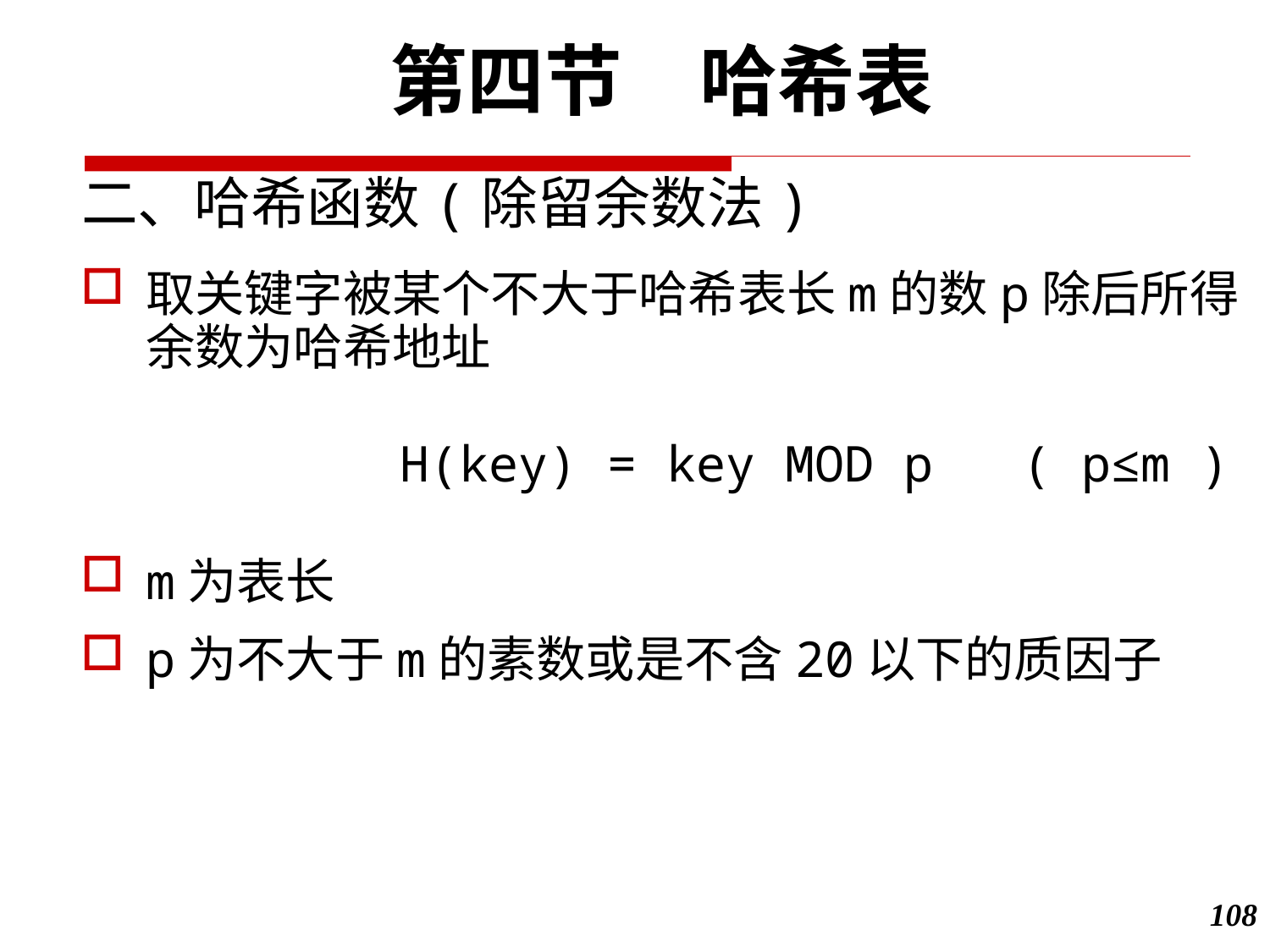

第四节　哈希表
二、哈希函数(除留余数法)
取关键字被某个不大于哈希表长m的数p除后所得余数为哈希地址
			H(key) = key MOD p   ( p≤m )
m为表长
p为不大于m的素数或是不含20以下的质因子
108